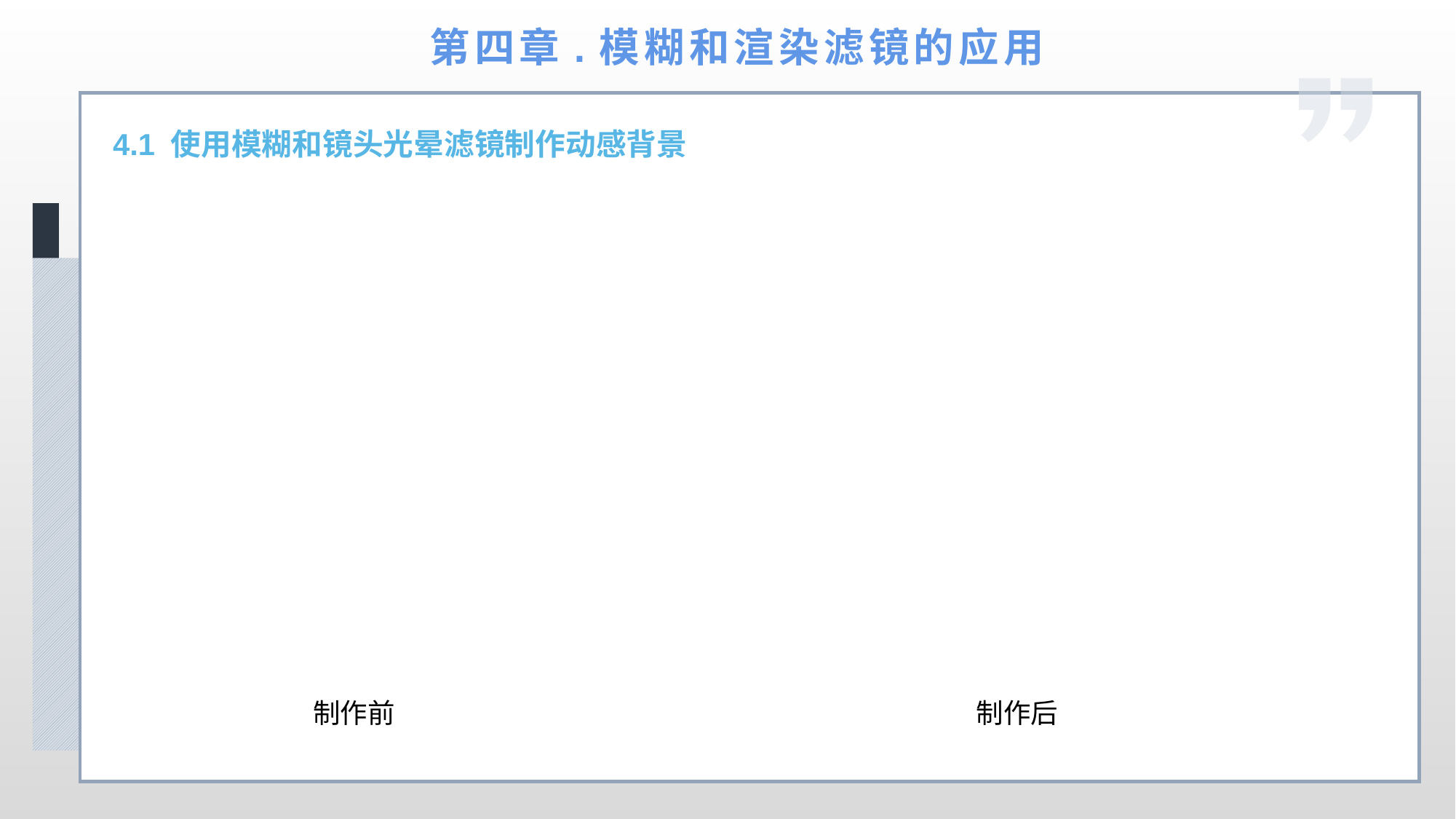

第四章.模糊和渲染滤镜的应用

4.1 使用模糊和镜头光晕滤镜制作动感背景

制作前
制作后